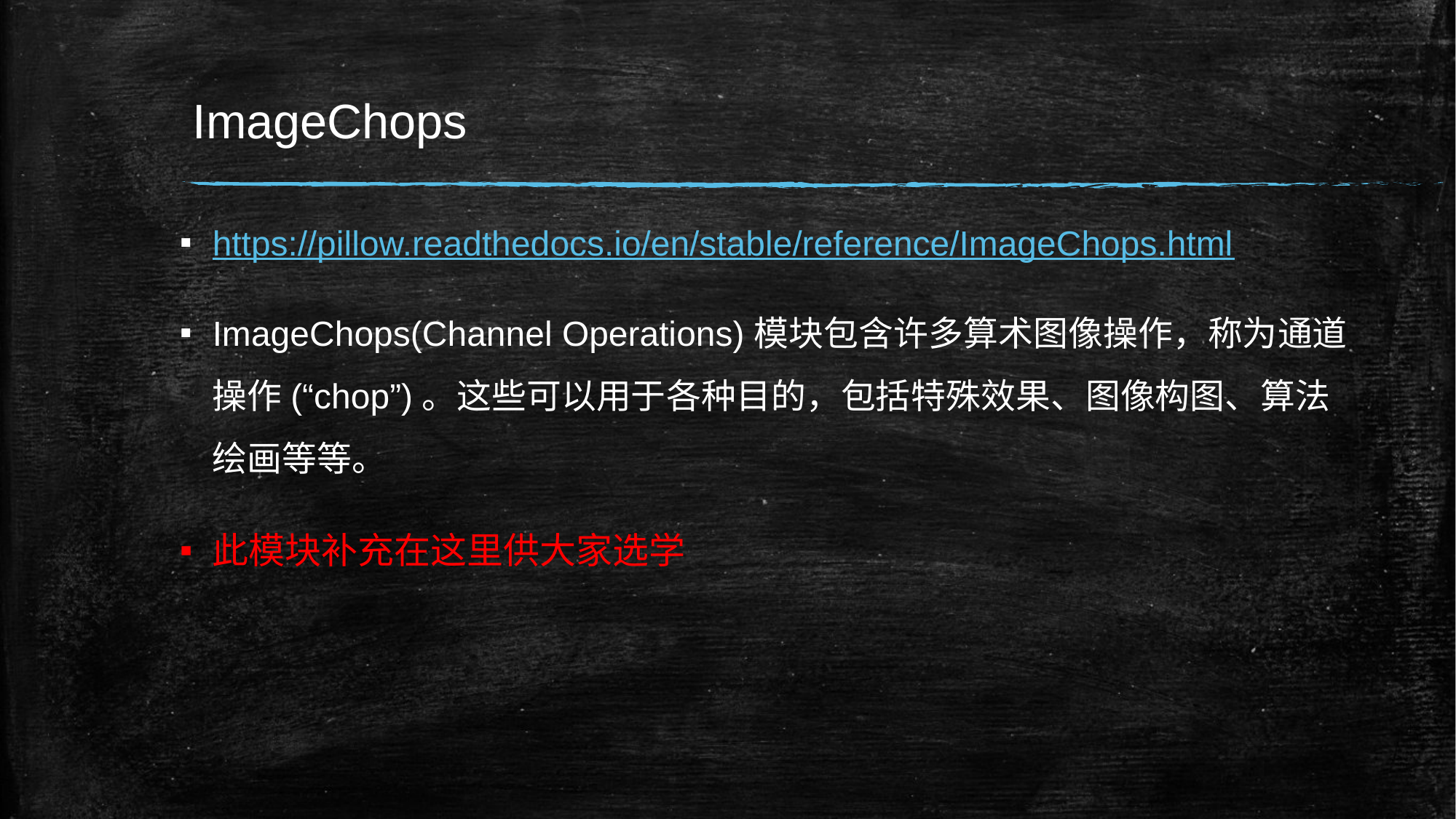

# ImageChops
https://pillow.readthedocs.io/en/stable/reference/ImageChops.html
ImageChops(Channel Operations)模块包含许多算术图像操作，称为通道操作(“chop”)。这些可以用于各种目的，包括特殊效果、图像构图、算法绘画等等。
此模块补充在这里供大家选学